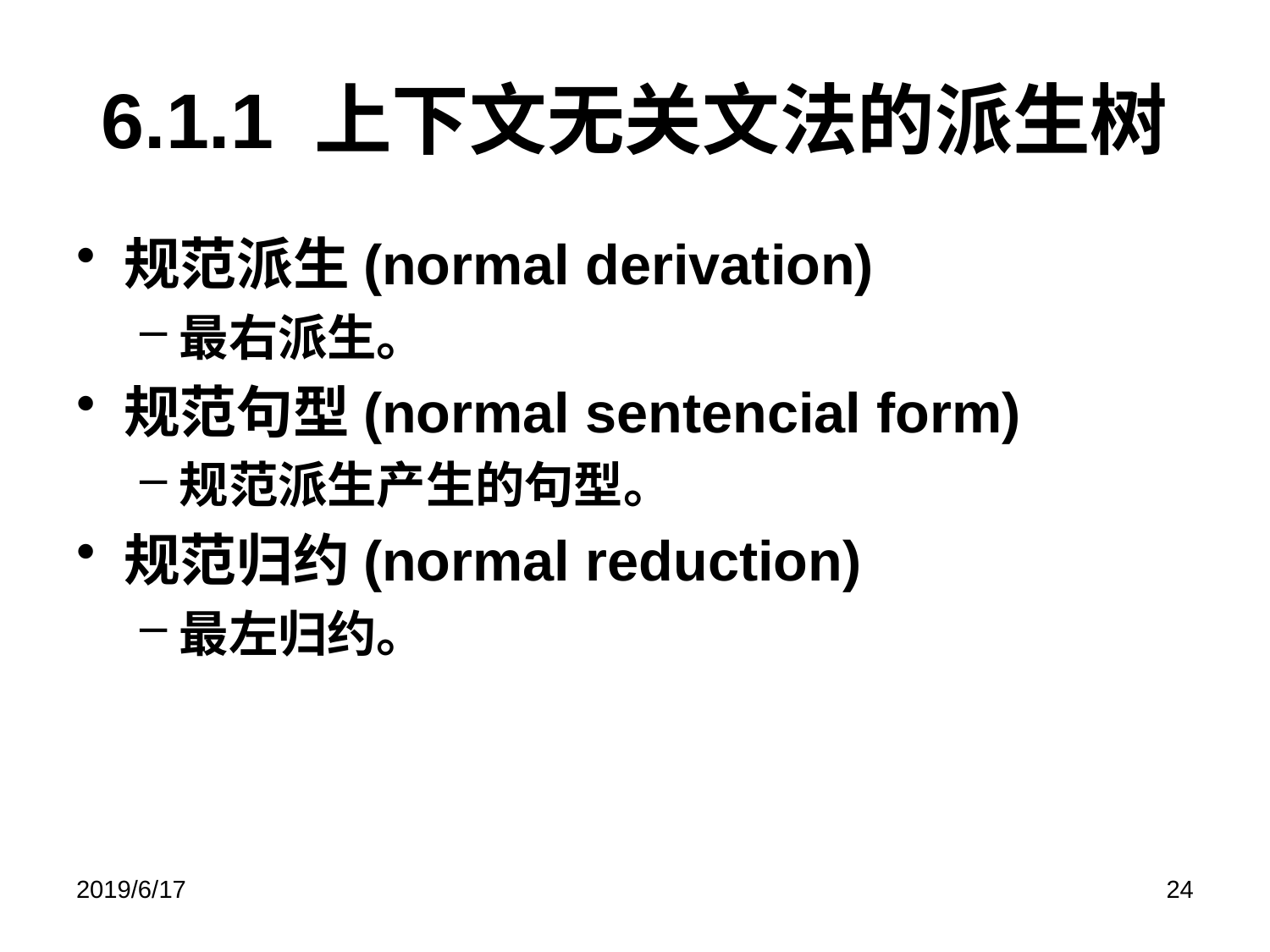

# 6.1.1 上下文无关文法的派生树
规范派生(normal derivation)
最右派生。
规范句型(normal sentencial form)
规范派生产生的句型。
规范归约(normal reduction)
最左归约。
2019/6/17
24